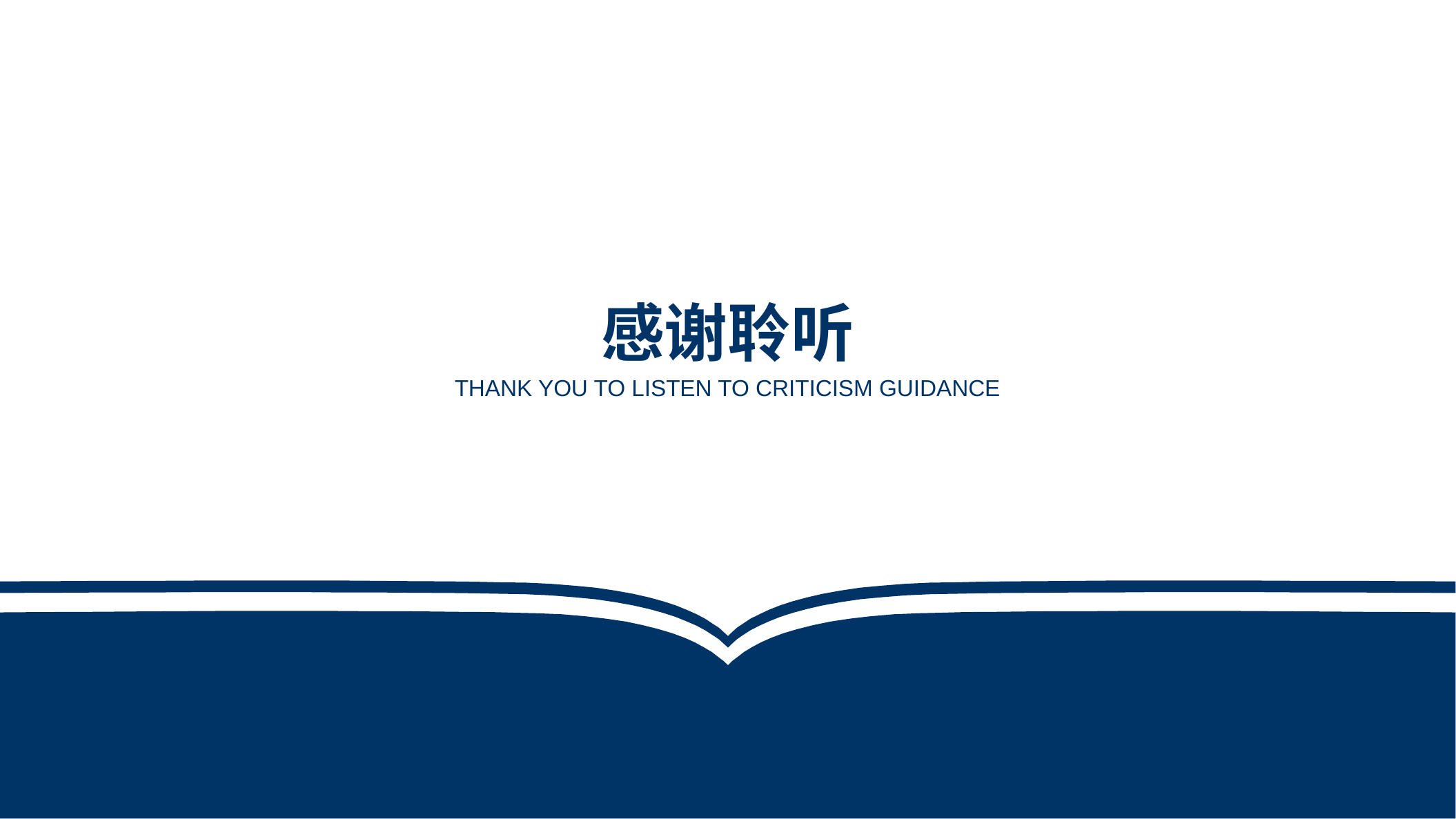

感谢聆听
Thank you to listen to criticism guidance